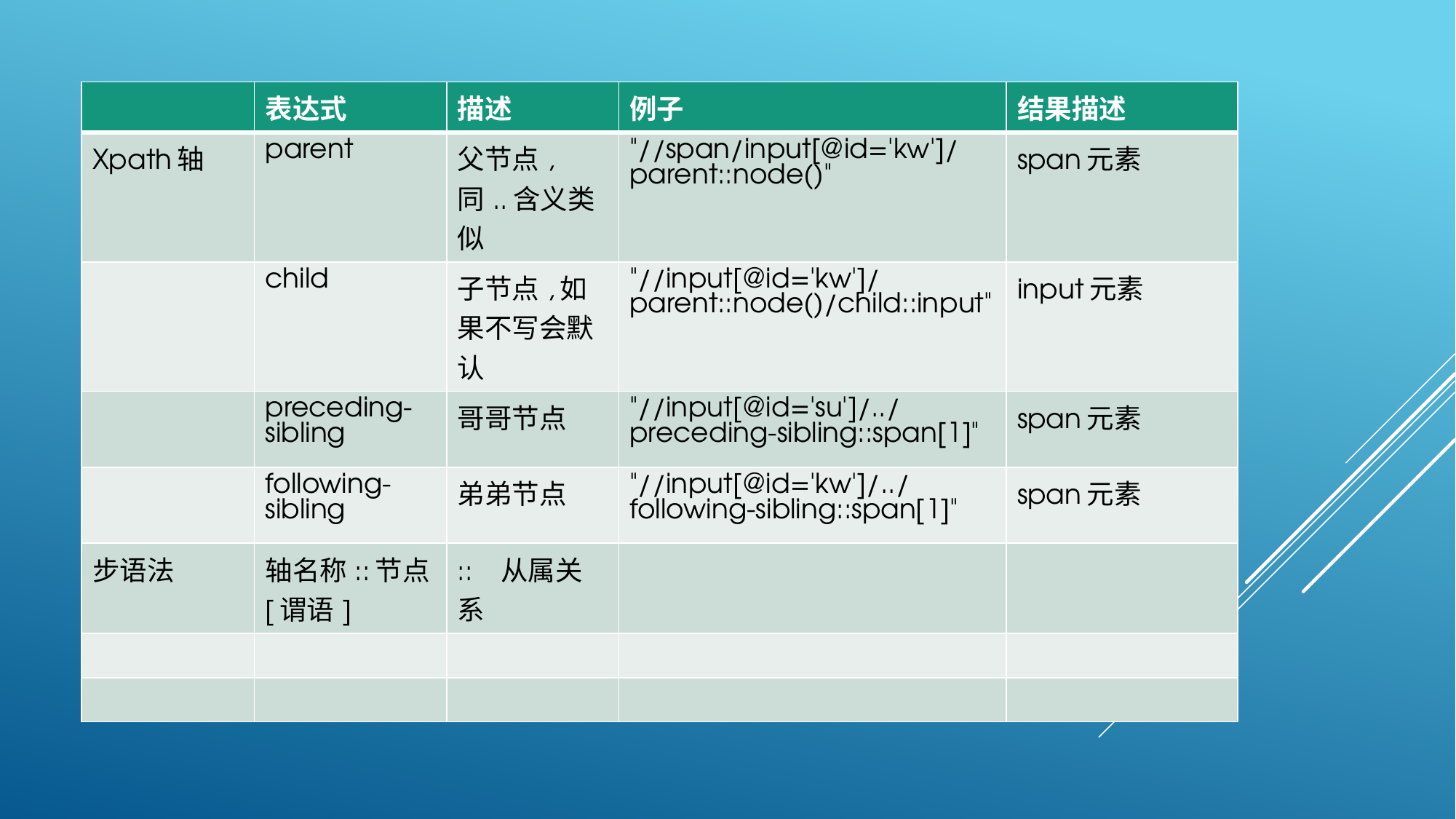

|  | 表达式 | 描述 | 例子 | 结果描述 |
| --- | --- | --- | --- | --- |
| Xpath轴 | parent | 父节点,同..含义类似 | "//span/input[@id='kw']/parent::node()" | span元素 |
|  | child | 子节点,如果不写会默认 | "//input[@id='kw']/parent::node()/child::input" | input元素 |
|  | preceding-sibling | 哥哥节点 | "//input[@id='su']/../preceding-sibling::span[1]" | span元素 |
|  | following-sibling | 弟弟节点 | "//input[@id='kw']/../following-sibling::span[1]" | span元素 |
| 步语法 | 轴名称::节点[谓语] | :: 从属关系 |  |  |
|  |  |  |  |  |
|  |  |  |  |  |